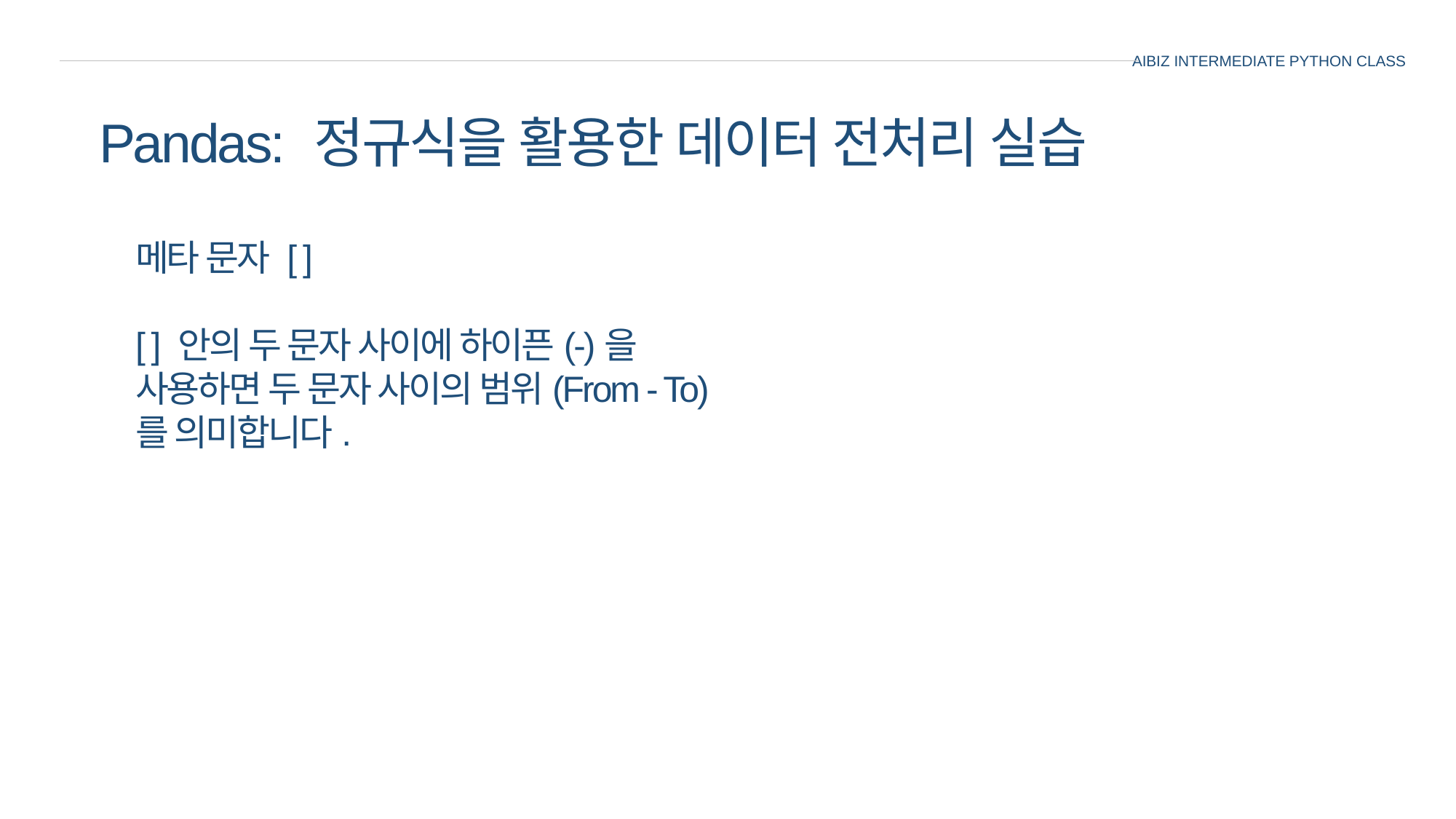

AIBIZ INTERMEDIATE PYTHON CLASS
Pandas: 정규식을 활용한 데이터 전처리 실습

메타 문자 [ ]

[ ] 안의 두 문자 사이에 하이픈(-)을
사용하면 두 문자 사이의 범위(From - To)를 의미합니다.